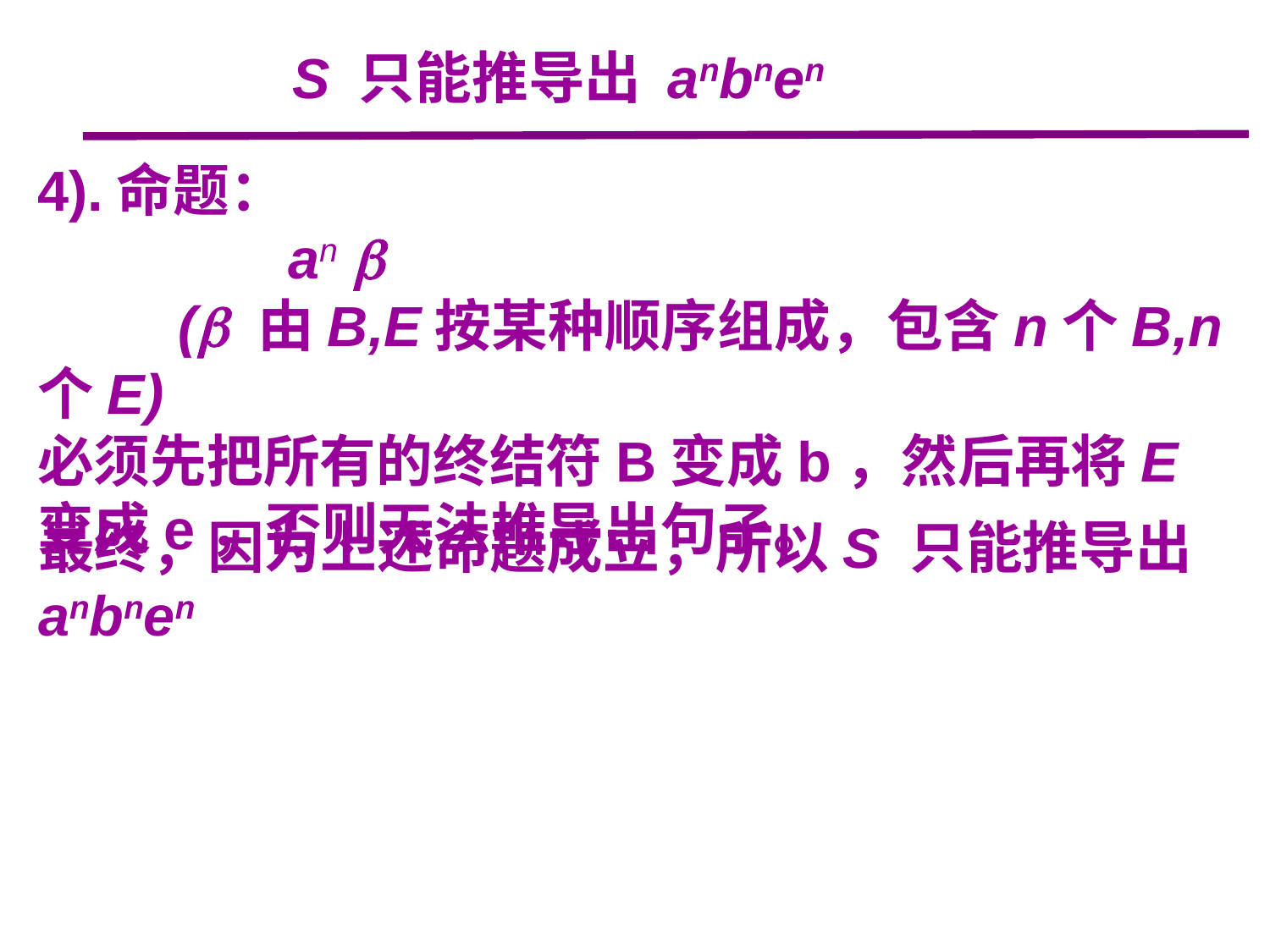

S 只能推导出 anbnen
4).命题：
                an β
         (β 由B,E按某种顺序组成，包含n个B,n个E)
必须先把所有的终结符B变成b，然后再将E 变成e，否则无法推导出句子。
最终，因为上述命题成立，所以S 只能推导出 anbnen